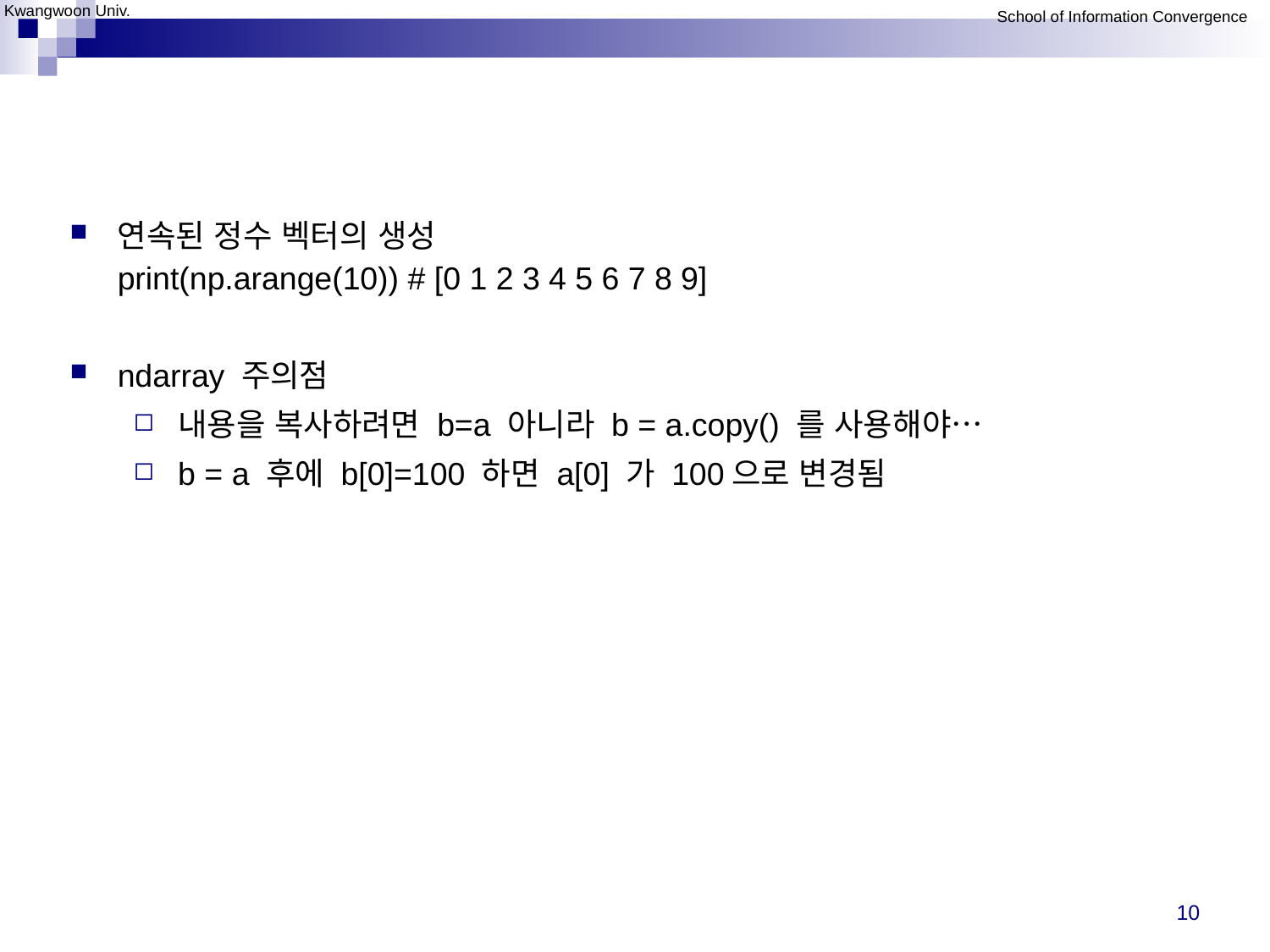

#
연속된 정수 벡터의 생성
print(np.arange(10)) # [0 1 2 3 4 5 6 7 8 9]

ndarray 주의점
내용을 복사하려면 b=a 아니라 b = a.copy() 를 사용해야…
b = a 후에 b[0]=100 하면 a[0] 가 100으로 변경됨

10